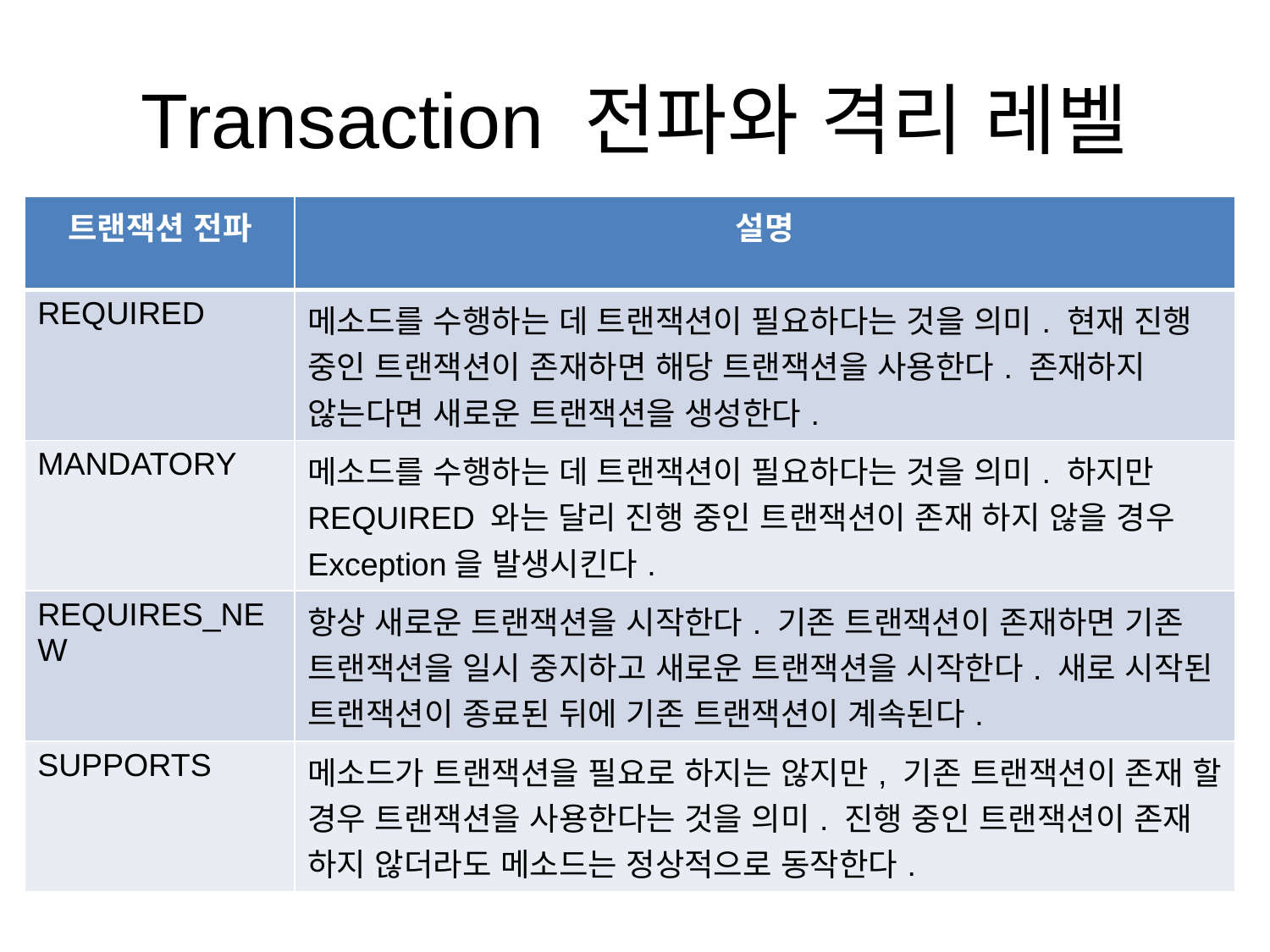

# Transaction 전파와 격리 레벨
| 트랜잭션 전파 | 설명 |
| --- | --- |
| REQUIRED | 메소드를 수행하는 데 트랜잭션이 필요하다는 것을 의미. 현재 진행 중인 트랜잭션이 존재하면 해당 트랜잭션을 사용한다. 존재하지 않는다면 새로운 트랜잭션을 생성한다. |
| MANDATORY | 메소드를 수행하는 데 트랜잭션이 필요하다는 것을 의미. 하지만 REQUIRED 와는 달리 진행 중인 트랜잭션이 존재 하지 않을 경우 Exception을 발생시킨다. |
| REQUIRES\_NEW | 항상 새로운 트랜잭션을 시작한다. 기존 트랜잭션이 존재하면 기존 트랜잭션을 일시 중지하고 새로운 트랜잭션을 시작한다. 새로 시작된 트랜잭션이 종료된 뒤에 기존 트랜잭션이 계속된다. |
| SUPPORTS | 메소드가 트랜잭션을 필요로 하지는 않지만, 기존 트랜잭션이 존재 할 경우 트랜잭션을 사용한다는 것을 의미. 진행 중인 트랜잭션이 존재 하지 않더라도 메소드는 정상적으로 동작한다. |